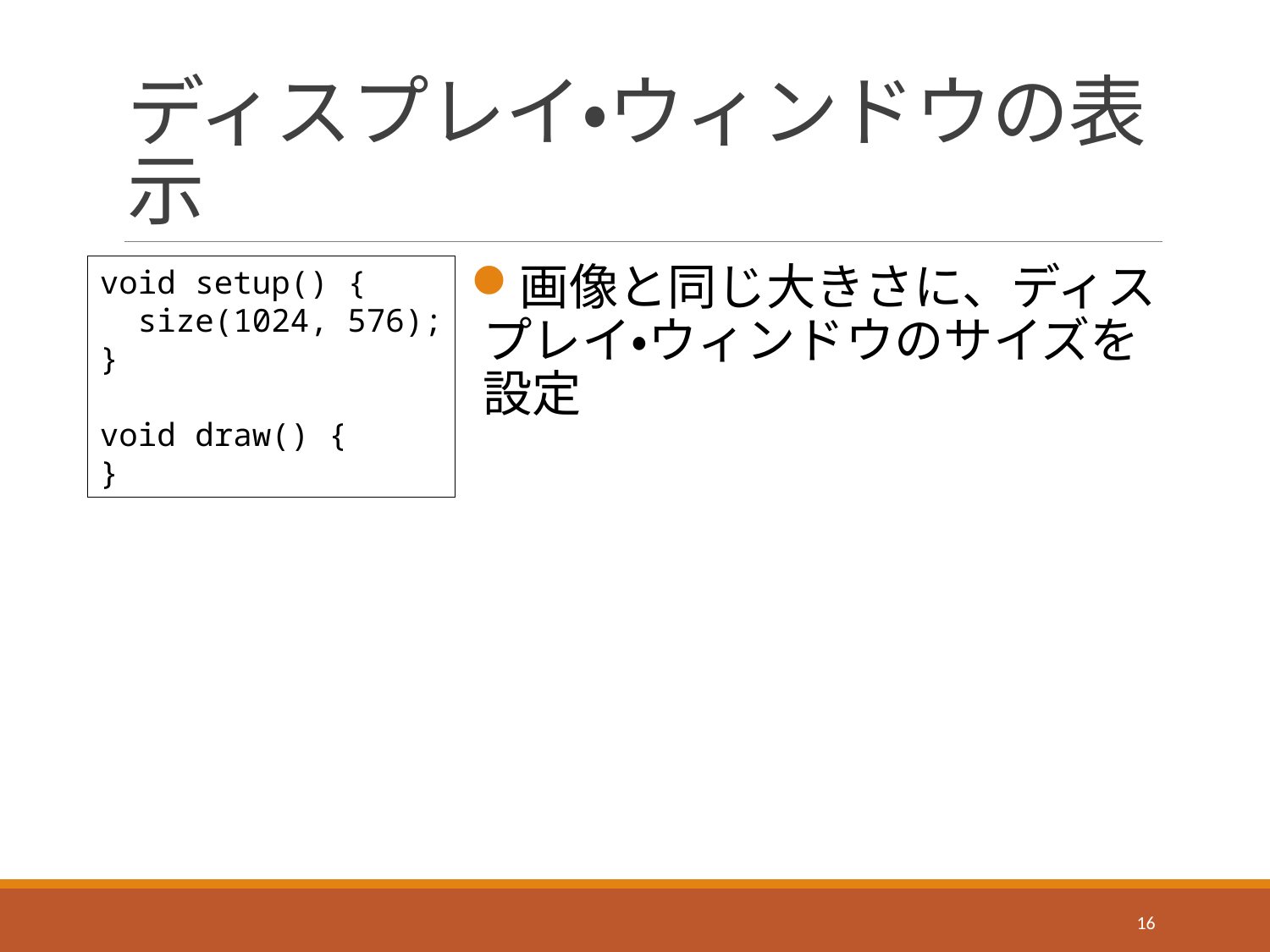

# ディスプレイ・ウィンドウの表示
void setup() {
  size(1024, 576);
}

void draw() {
}
画像と同じ大きさに、ディスプレイ・ウィンドウのサイズを設定
16